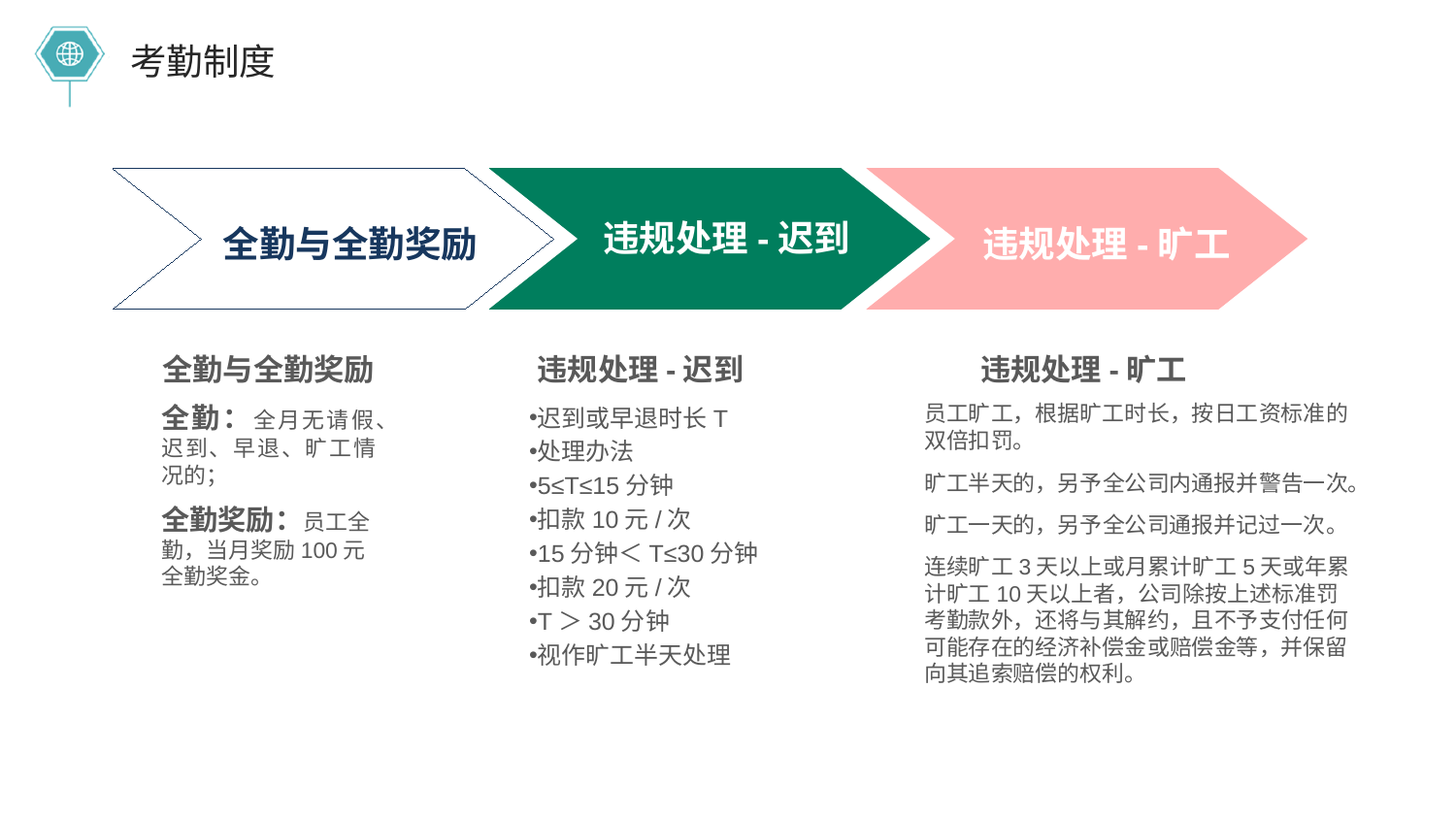

考勤制度

违规处理-迟到
全勤与全勤奖励
违规处理-旷工
全勤与全勤奖励
违规处理-旷工
违规处理-迟到
员工旷工，根据旷工时长，按日工资标准的双倍扣罚。
旷工半天的，另予全公司内通报并警告一次。
旷工一天的，另予全公司通报并记过一次。
连续旷工3天以上或月累计旷工5天或年累计旷工10天以上者，公司除按上述标准罚考勤款外，还将与其解约，且不予支付任何可能存在的经济补偿金或赔偿金等，并保留向其追索赔偿的权利。
全勤：全月无请假、迟到、早退、旷工情况的；
迟到或早退时长T
处理办法
5≤T≤15分钟
扣款10元/次
15分钟＜T≤30分钟
扣款20元/次
T＞30分钟
视作旷工半天处理
全勤奖励：员工全勤，当月奖励100元全勤奖金。